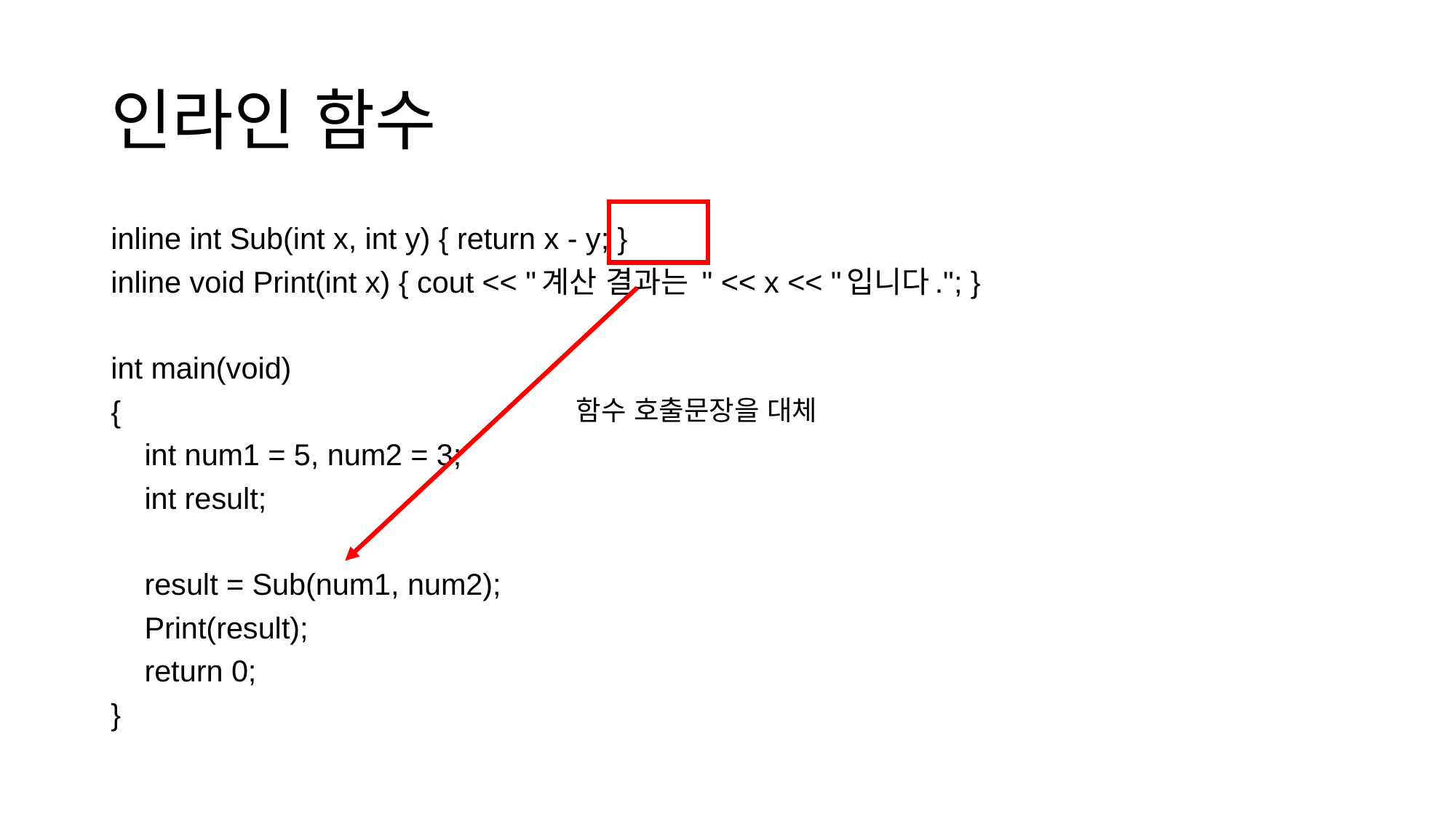

# 인라인 함수

inline int Sub(int x, int y) { return x - y; }
inline void Print(int x) { cout << "계산 결과는 " << x << "입니다."; }

int main(void)
{
    int num1 = 5, num2 = 3;
    int result;

    result = Sub(num1, num2);
    Print(result);
    return 0;
}
함수 호출문장을 대체